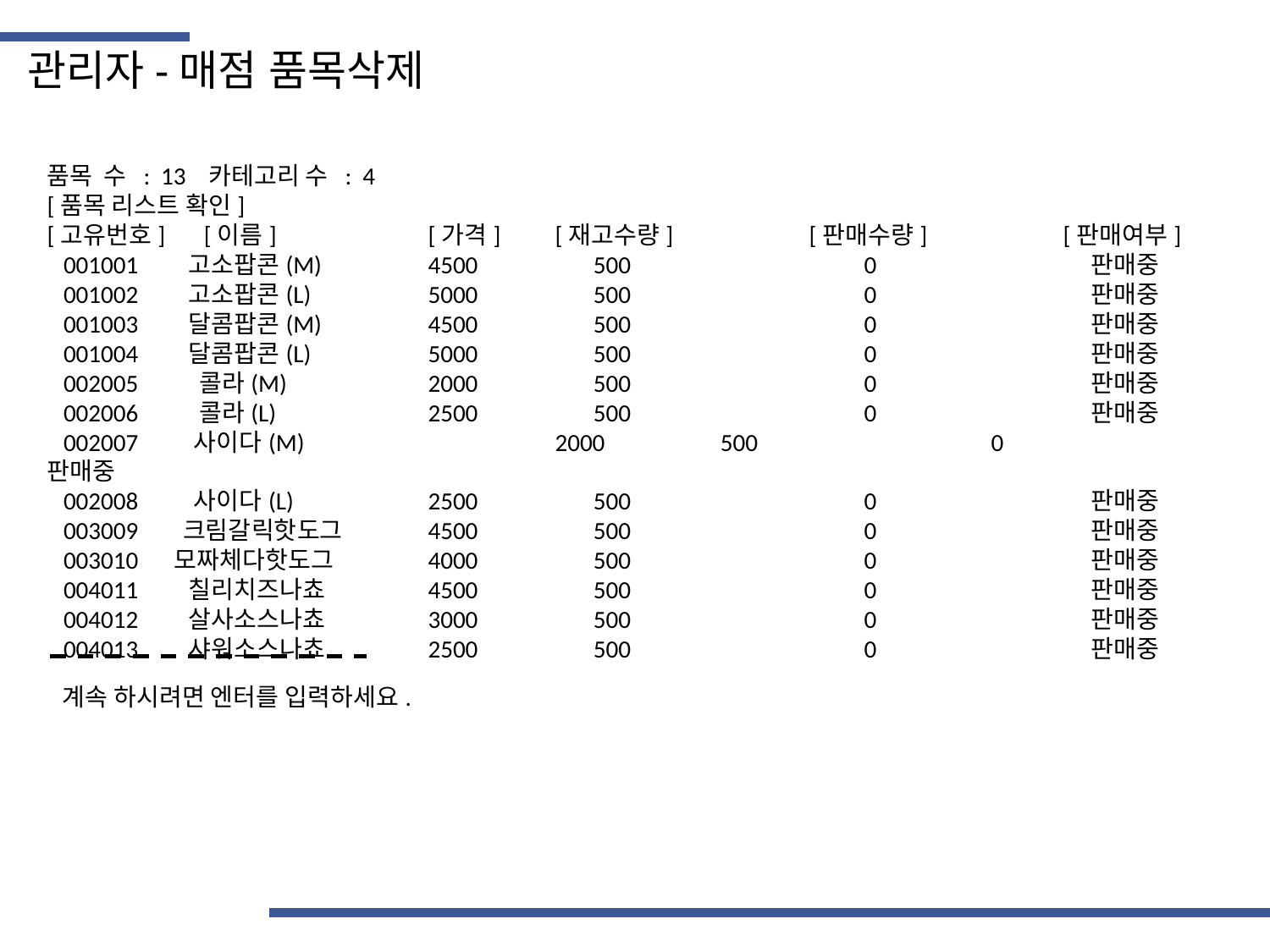

관리자-매점 품목삭제
품목  수  :  13   카테고리 수  :  4
[품목 리스트 확인]
[고유번호]       [이름]		[가격]	[재고수량]		[판매수량]		[판매여부]
   001001        고소팝콘(M)	4500	       500		          0		    판매중
   001002        고소팝콘(L)	5000	       500		          0		    판매중
   001003        달콤팝콘(M)	4500	       500		          0		    판매중
   001004        달콤팝콘(L)	5000	       500		          0		    판매중
   002005          콜라(M)		2000	       500		          0		    판매중
   002006          콜라(L)		2500	       500		          0		    판매중
   002007         사이다(M)		2000	       500		          0		    판매중
   002008         사이다(L)		2500	       500		          0		    판매중
   003009       크림갈릭핫도그	4500	       500		          0		    판매중
   003010     	모짜체다핫도그	4000	       500		          0		    판매중
   004011        칠리치즈나쵸	4500	       500		          0		    판매중
   004012        살사소스나쵸	3000	       500		          0		    판매중
   004013        샤워소스나쵸	2500	       500		          0		    판매중

계속 하시려면 엔터를 입력하세요.